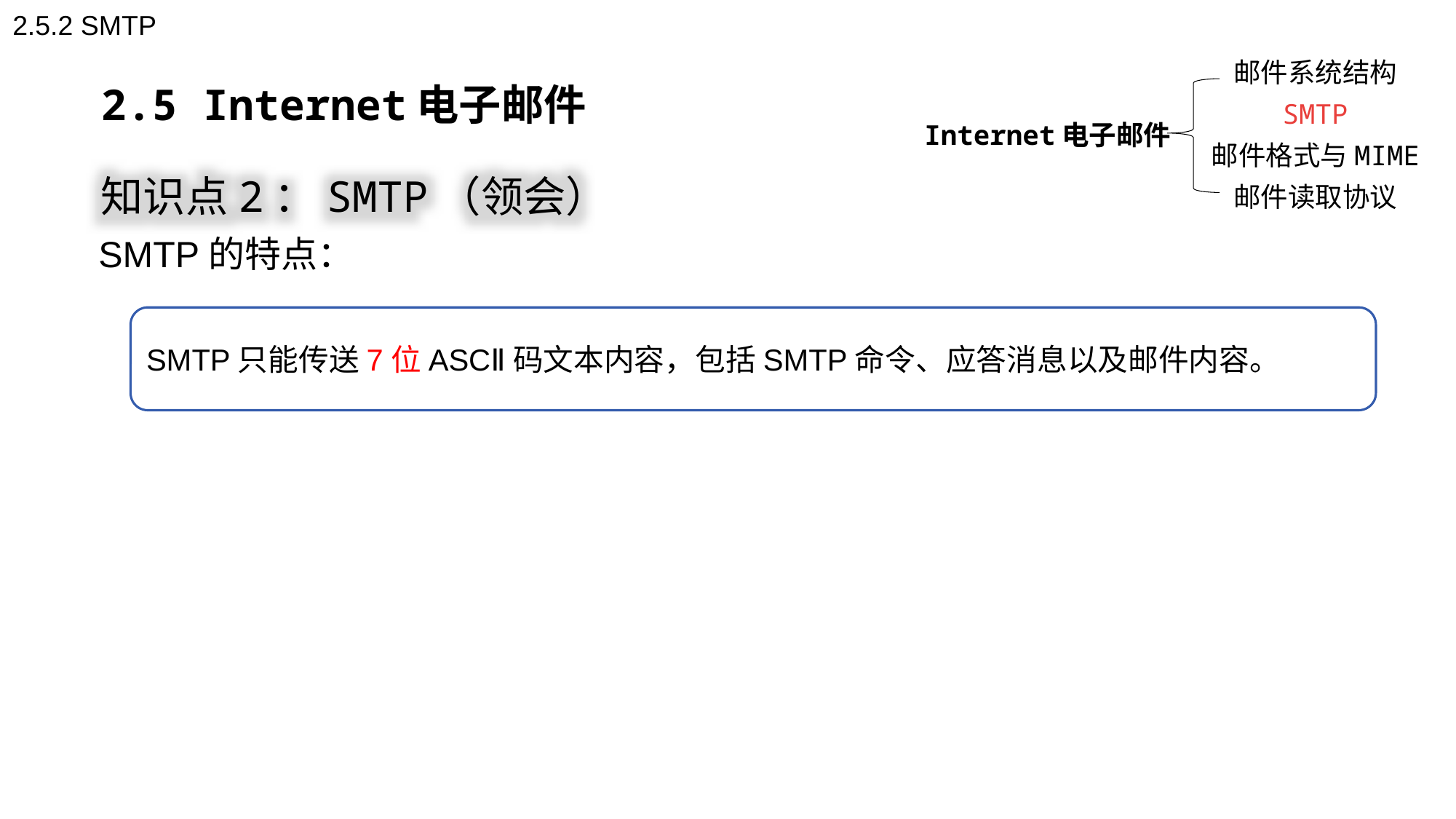

2.5.2 SMTP
邮件系统结构

SMTP
Internet电子邮件
邮件格式与MIME
邮件读取协议
2.5 Internet电子邮件
知识点2：SMTP（领会）
SMTP的特点：
SMTP只能传送7位ASCⅡ码文本内容，包括SMTP命令、应答消息以及邮件内容。